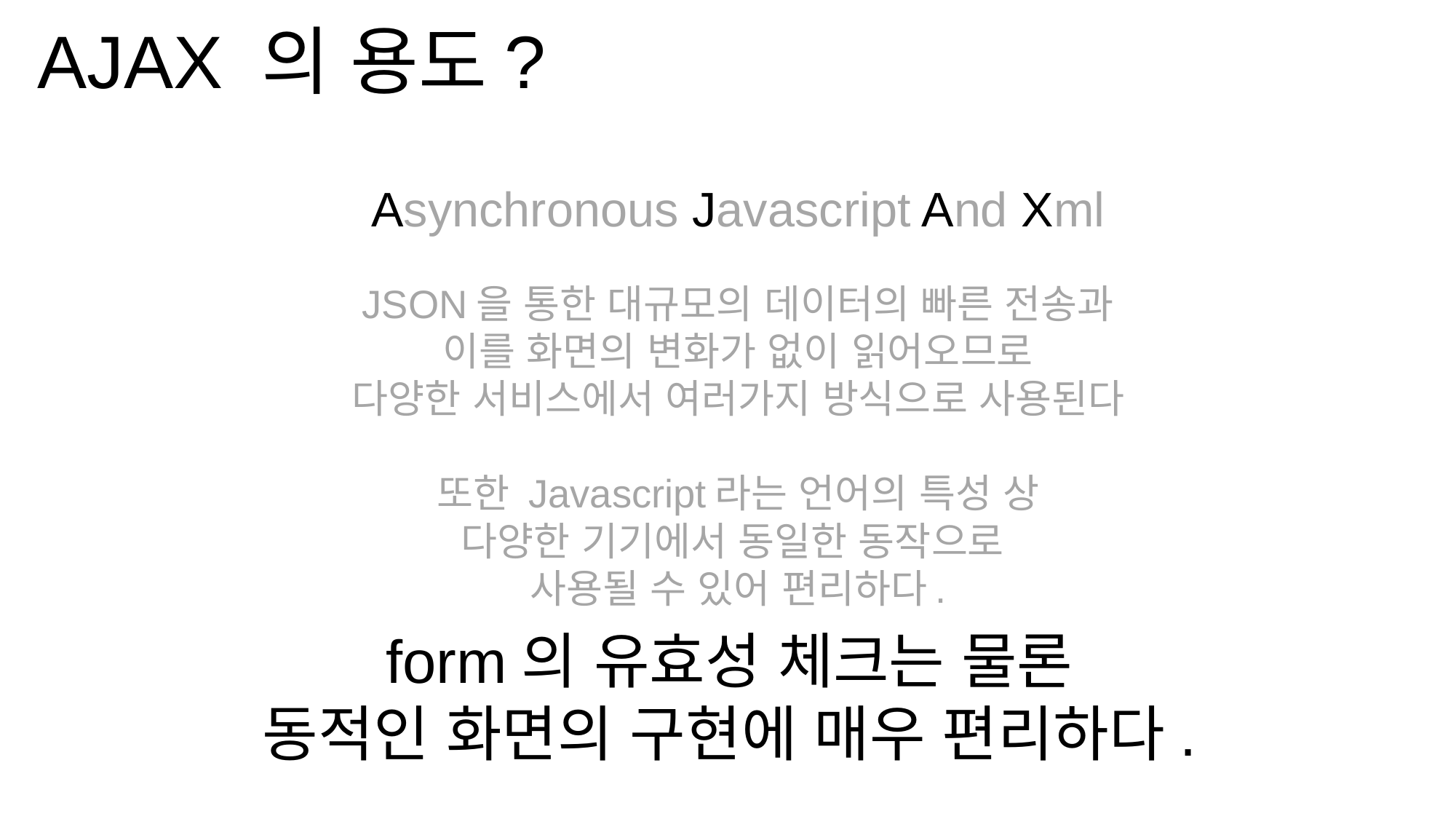

# AJAX 의 용도?
Asynchronous Javascript And Xml
JSON을 통한 대규모의 데이터의 빠른 전송과
이를 화면의 변화가 없이 읽어오므로
다양한 서비스에서 여러가지 방식으로 사용된다

또한 Javascript라는 언어의 특성 상
다양한 기기에서 동일한 동작으로
사용될 수 있어 편리하다.
form의 유효성 체크는 물론
동적인 화면의 구현에 매우 편리하다.